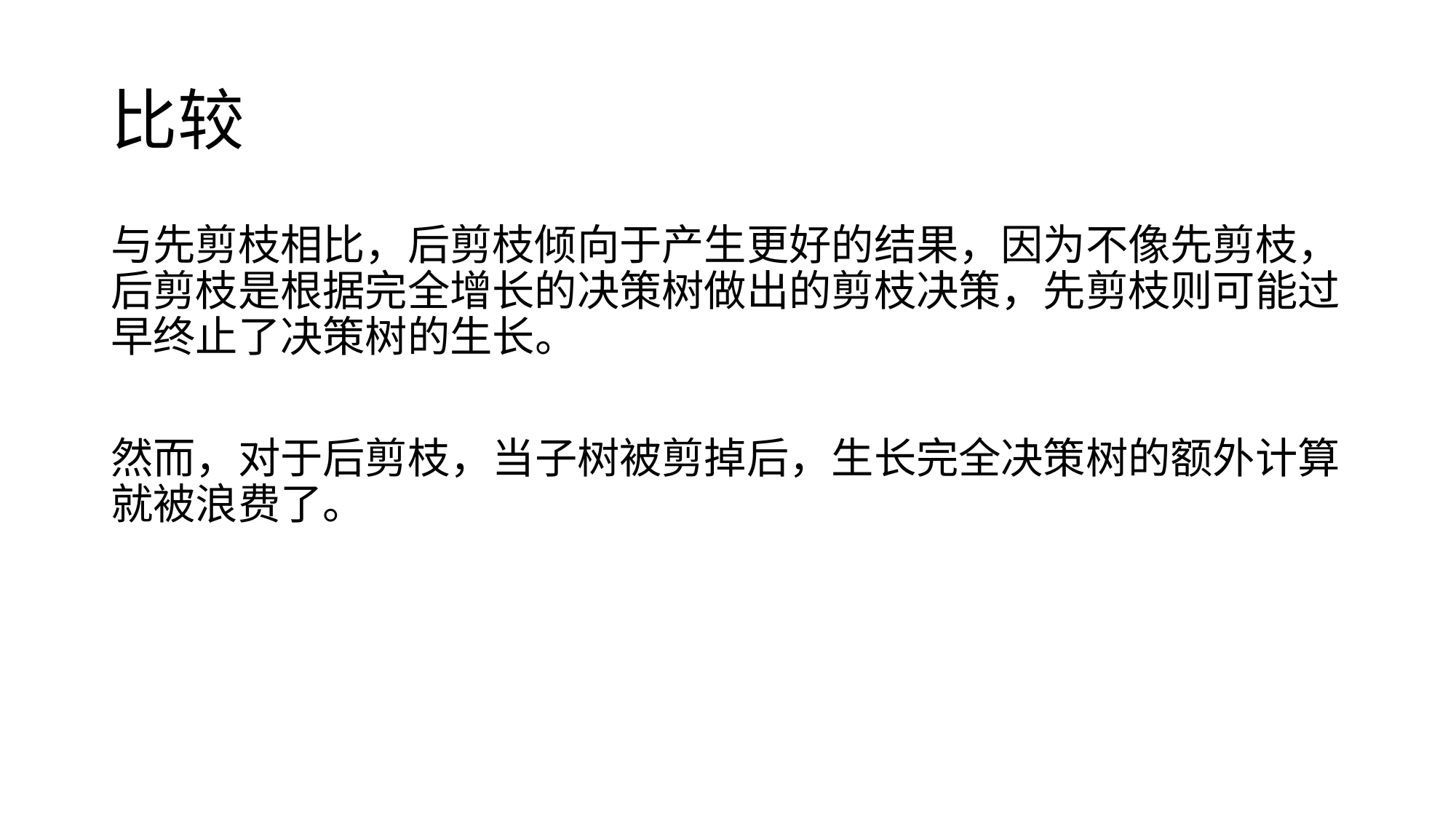

# 比较
与先剪枝相比，后剪枝倾向于产生更好的结果，因为不像先剪枝，后剪枝是根据完全增长的决策树做出的剪枝决策，先剪枝则可能过早终止了决策树的生长。

然而，对于后剪枝，当子树被剪掉后，生长完全决策树的额外计算就被浪费了。